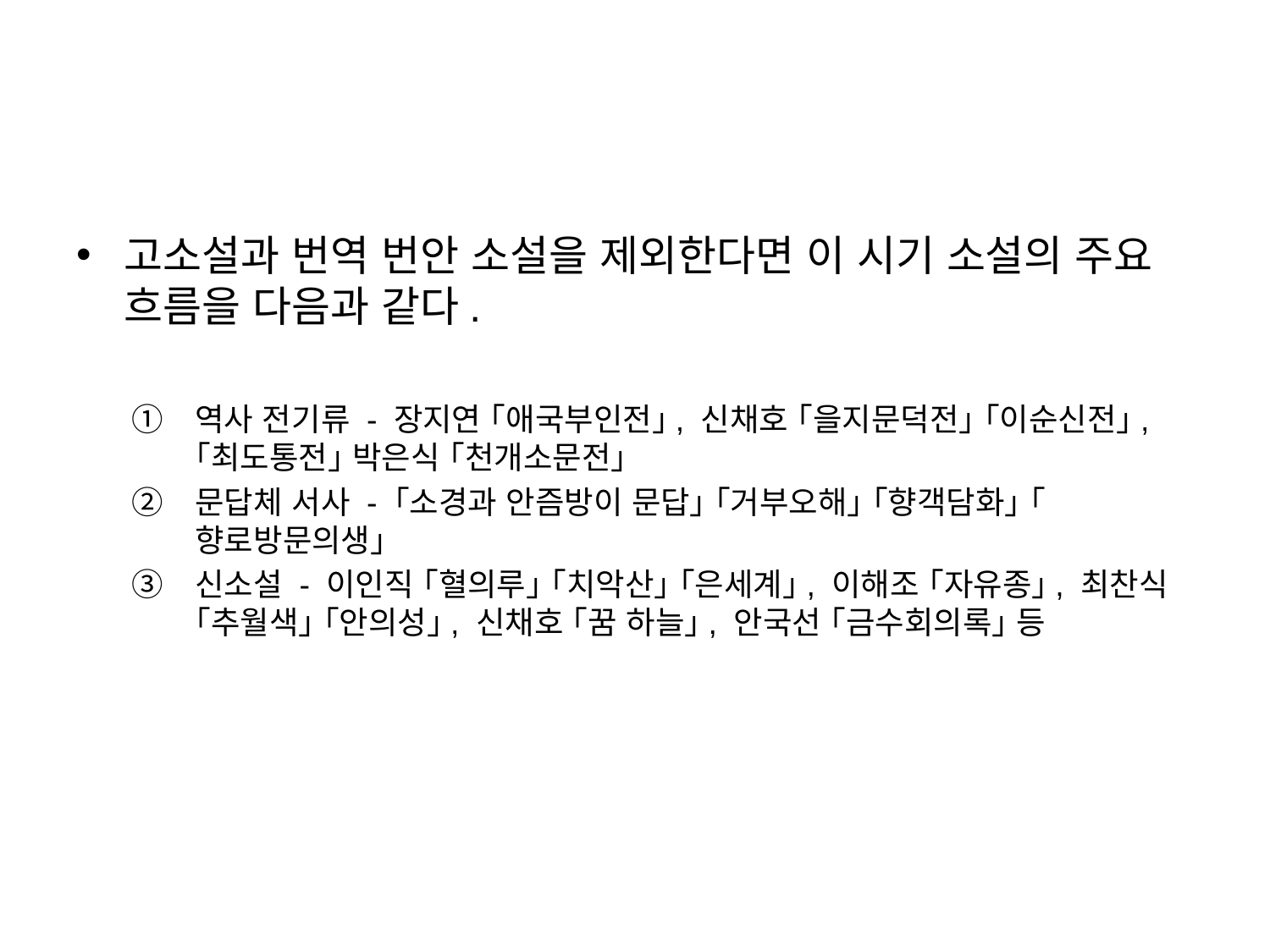

고소설과 번역 번안 소설을 제외한다면 이 시기 소설의 주요 흐름을 다음과 같다.

역사 전기류 - 장지연 ｢애국부인전｣, 신채호 ｢을지문덕전｣ ｢이순신전｣, ｢최도통전｣ 박은식 ｢천개소문전｣
문답체 서사 - ｢소경과 안즘방이 문답｣ ｢거부오해｣ ｢향객담화｣ ｢향로방문의생｣
신소설 - 이인직 ｢혈의루｣ ｢치악산｣ ｢은세계｣, 이해조 ｢자유종｣, 최찬식 ｢추월색｣ ｢안의성｣, 신채호 ｢꿈 하늘｣, 안국선 ｢금수회의록｣ 등